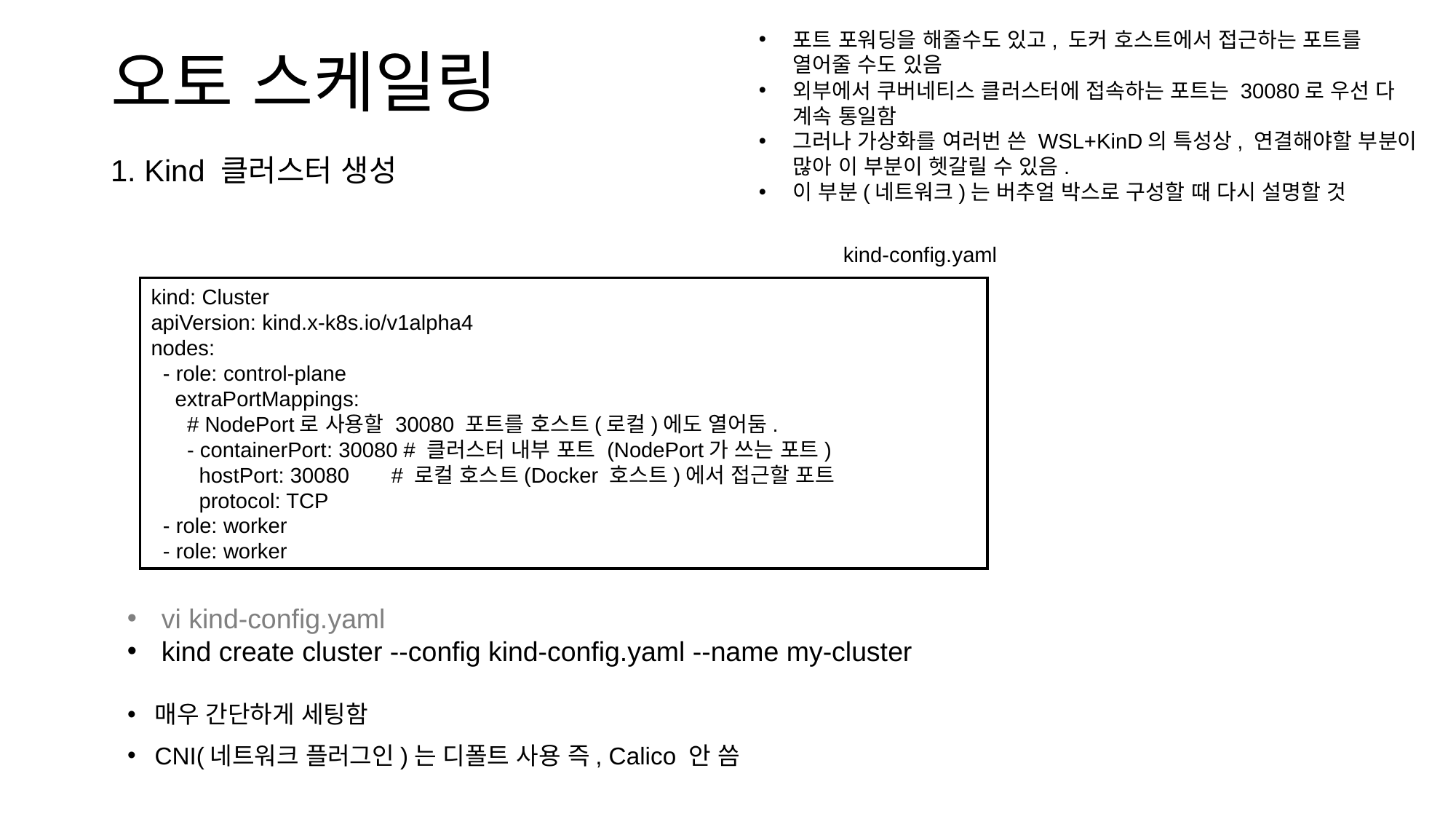

포트 포워딩을 해줄수도 있고, 도커 호스트에서 접근하는 포트를 열어줄 수도 있음
외부에서 쿠버네티스 클러스터에 접속하는 포트는 30080로 우선 다 계속 통일함
그러나 가상화를 여러번 쓴 WSL+KinD의 특성상, 연결해야할 부분이 많아 이 부분이 헷갈릴 수 있음.
이 부분(네트워크)는 버추얼 박스로 구성할 때 다시 설명할 것
오토 스케일링
1. Kind 클러스터 생성
kind-config.yaml
kind: Cluster
apiVersion: kind.x-k8s.io/v1alpha4
nodes:
  - role: control-plane
    extraPortMappings:
      # NodePort로 사용할 30080 포트를 호스트(로컬)에도 열어둠.
      - containerPort: 30080 # 클러스터 내부 포트 (NodePort가 쓰는 포트)
        hostPort: 30080       # 로컬 호스트(Docker 호스트)에서 접근할 포트
        protocol: TCP
  - role: worker
  - role: worker
vi kind-config.yaml
kind create cluster --config kind-config.yaml --name my-cluster
매우 간단하게 세팅함
CNI(네트워크 플러그인)는 디폴트 사용 즉, Calico 안 씀